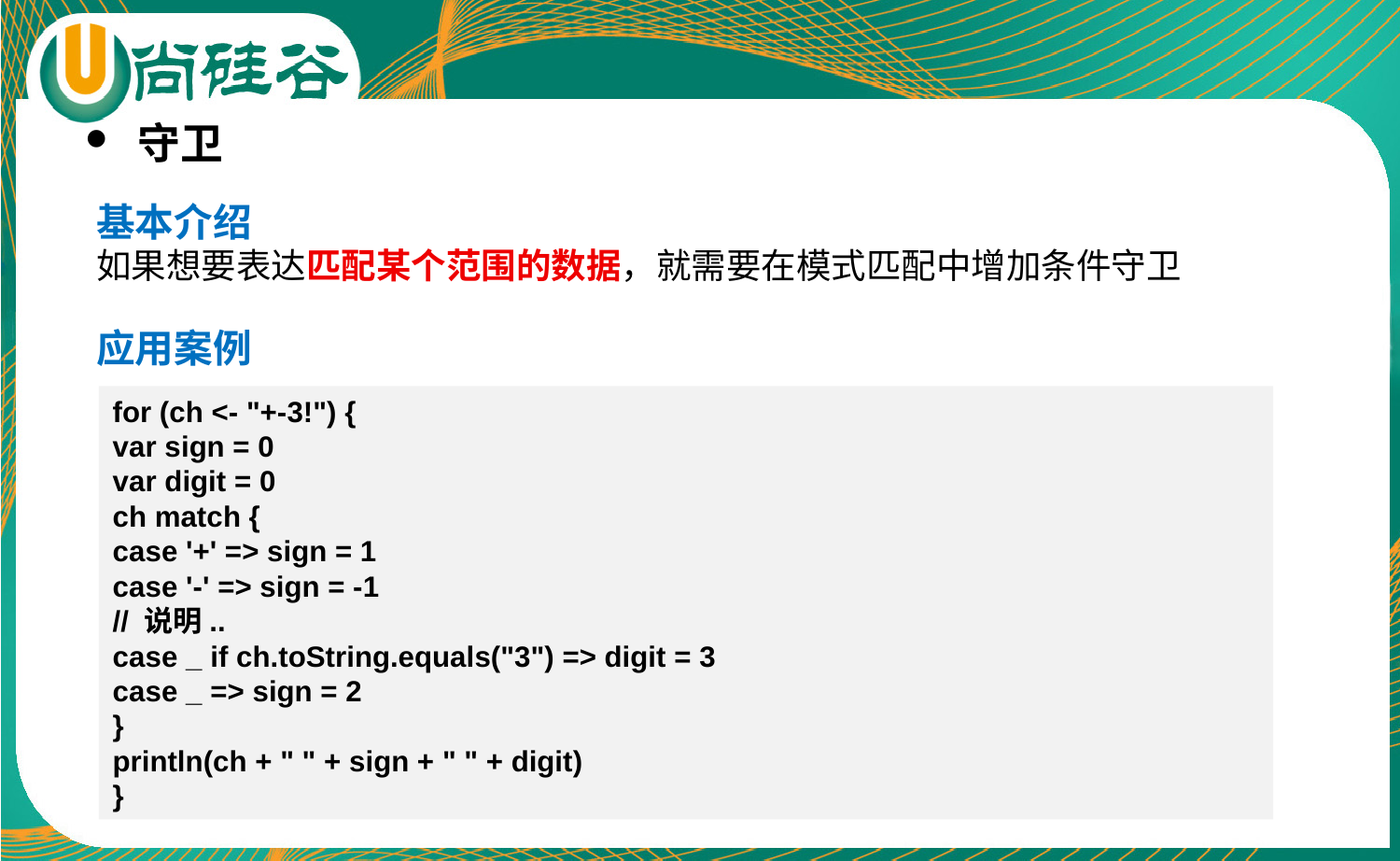

守卫

基本介绍
如果想要表达匹配某个范围的数据，就需要在模式匹配中增加条件守卫
应用案例

for (ch <- "+-3!") {
var sign = 0
var digit = 0
ch match {
case '+' => sign = 1
case '-' => sign = -1
// 说明..
case _ if ch.toString.equals("3") => digit = 3
case _ => sign = 2
}
println(ch + " " + sign + " " + digit)
}